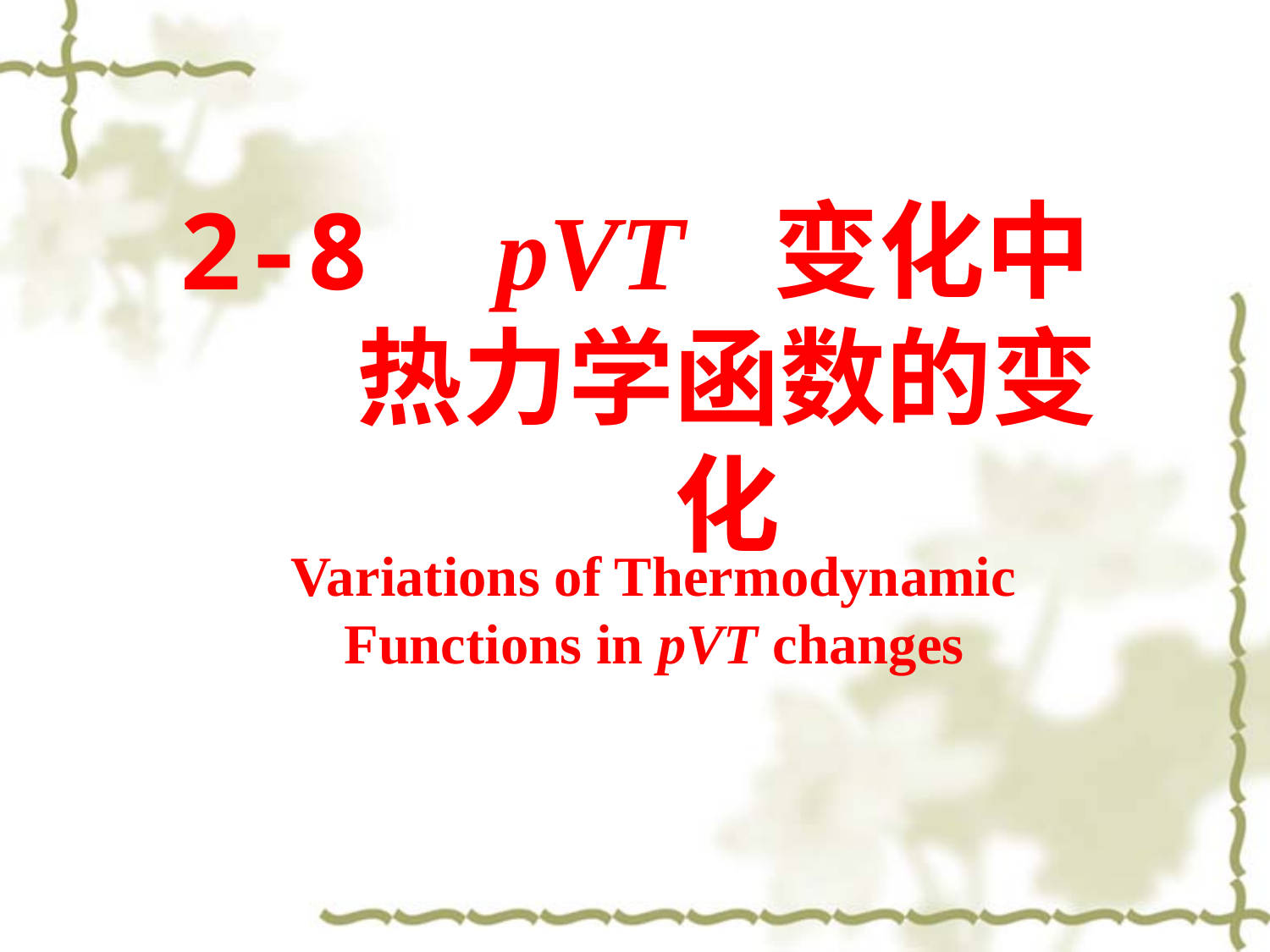

2-8  pVT 变化中热力学函数的变化
Variations of Thermodynamic Functions in pVT changes